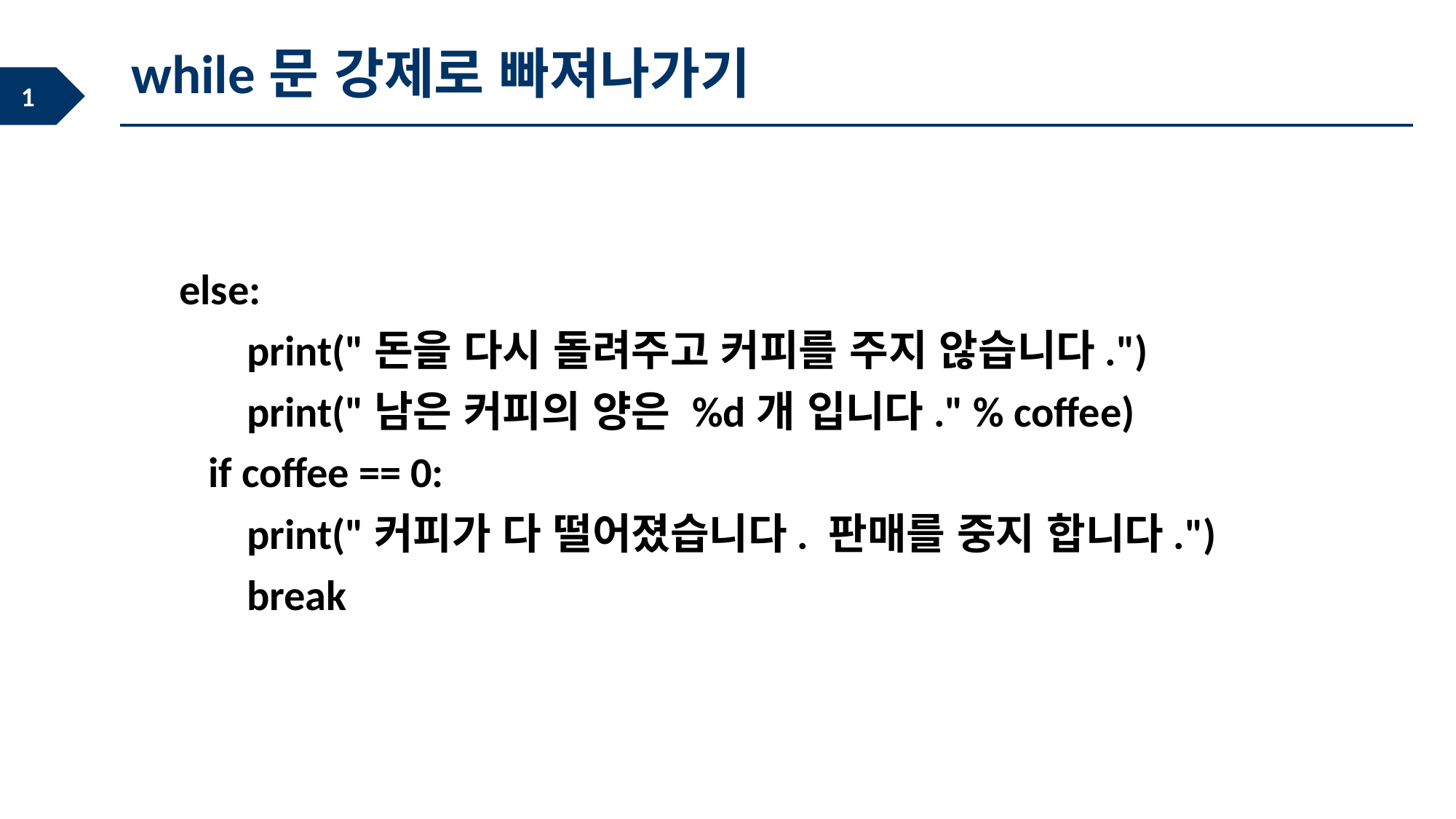

while문 강제로 빠져나가기
 else:
        print("돈을 다시 돌려주고 커피를 주지 않습니다.")
        print("남은 커피의 양은 %d개 입니다." % coffee)
    if coffee == 0:
        print("커피가 다 떨어졌습니다. 판매를 중지 합니다.")
        break